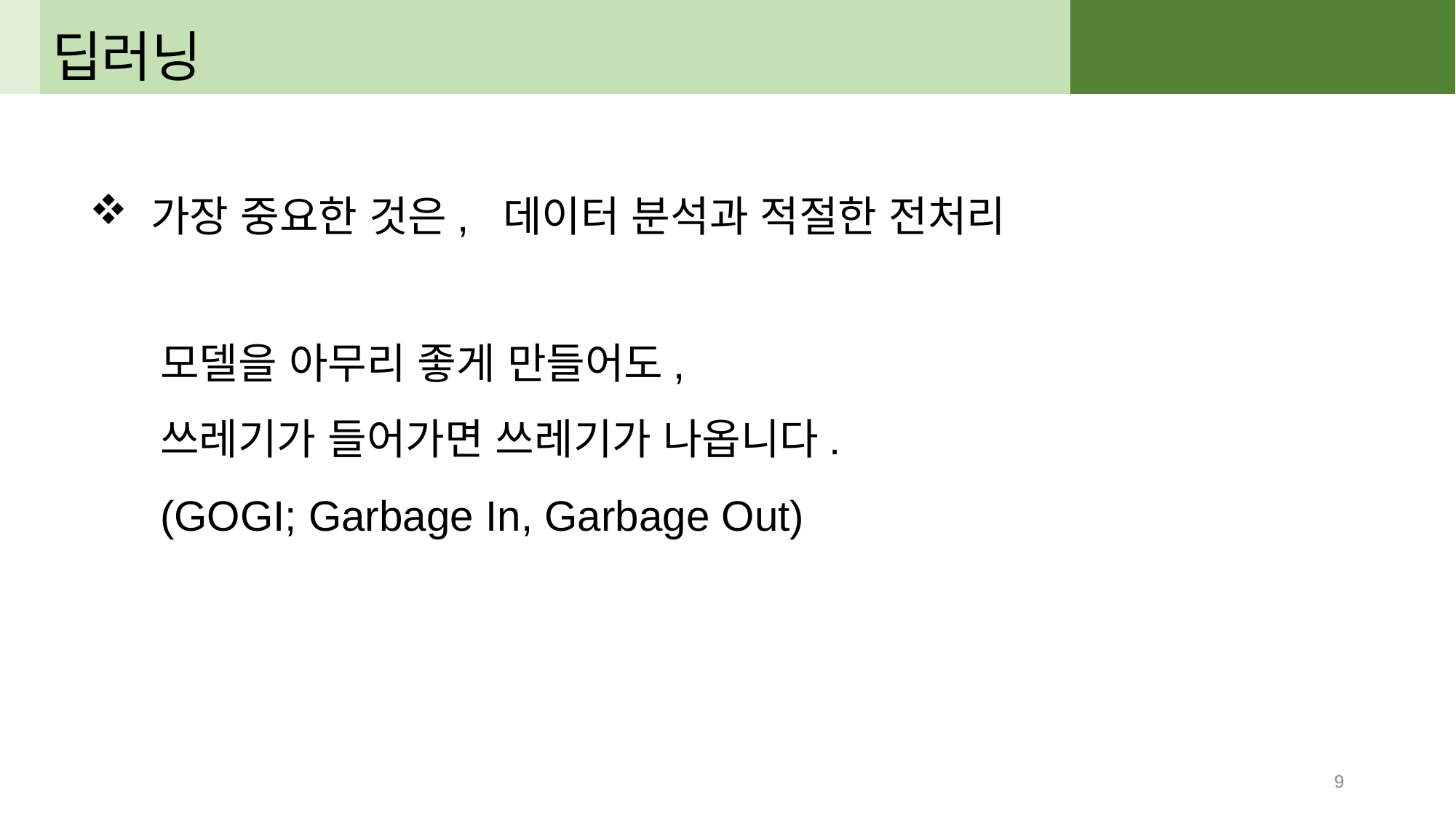

딥러닝

가장 중요한 것은,  데이터 분석과 적절한 전처리
모델을 아무리 좋게 만들어도,
쓰레기가 들어가면 쓰레기가 나옵니다.
(GOGI; Garbage In, Garbage Out)
9